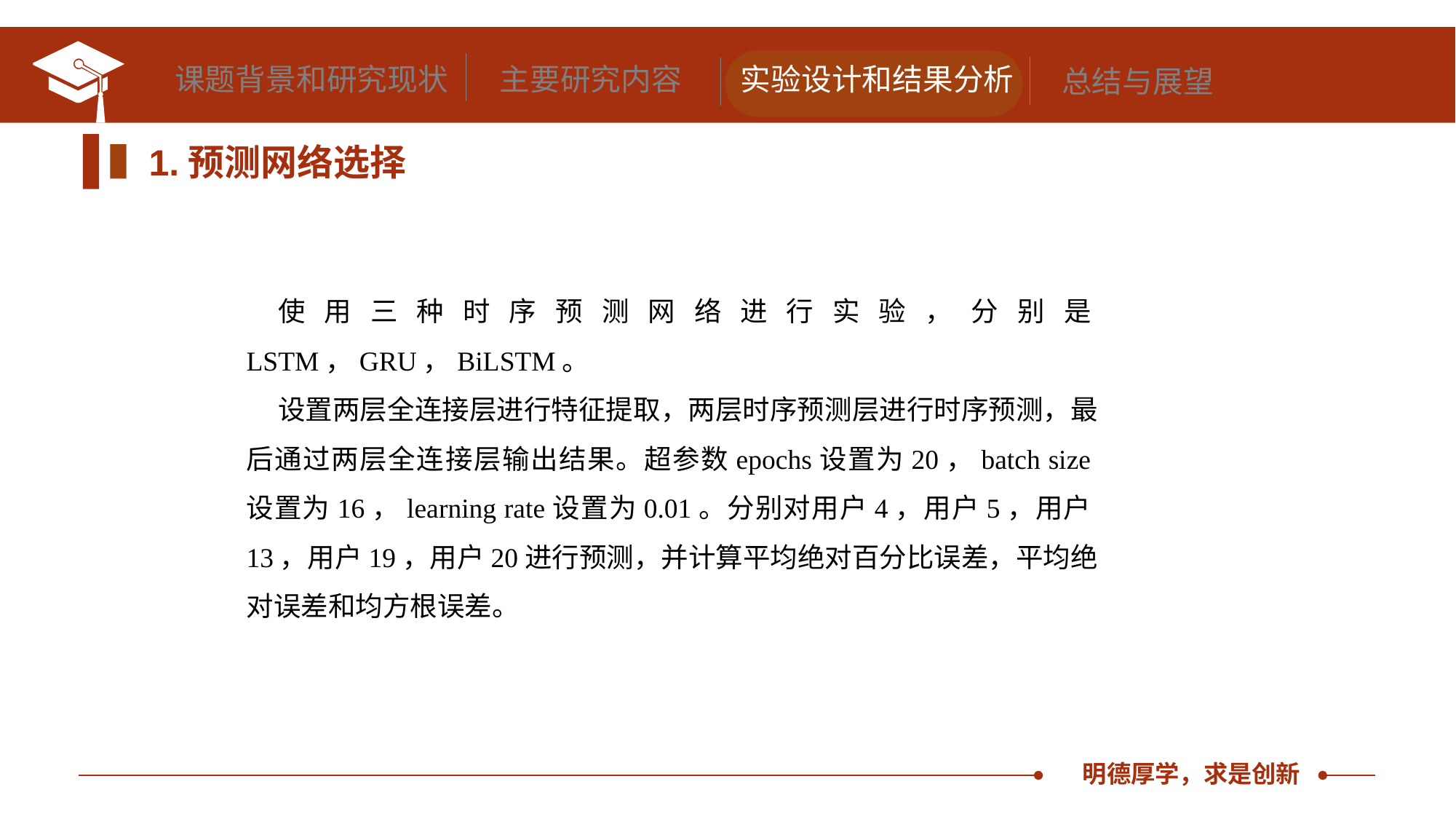

课题背景和研究现状
主要研究内容
实验设计和结果分析
总结与展望

1.预测网络选择

使用三种时序预测网络进行实验，分别是LSTM，GRU，BiLSTM。
设置两层全连接层进行特征提取，两层时序预测层进行时序预测，最后通过两层全连接层输出结果。超参数epochs设置为20，batch size设置为16，learning rate设置为0.01。分别对用户4，用户5，用户13，用户19，用户20进行预测，并计算平均绝对百分比误差，平均绝对误差和均方根误差。